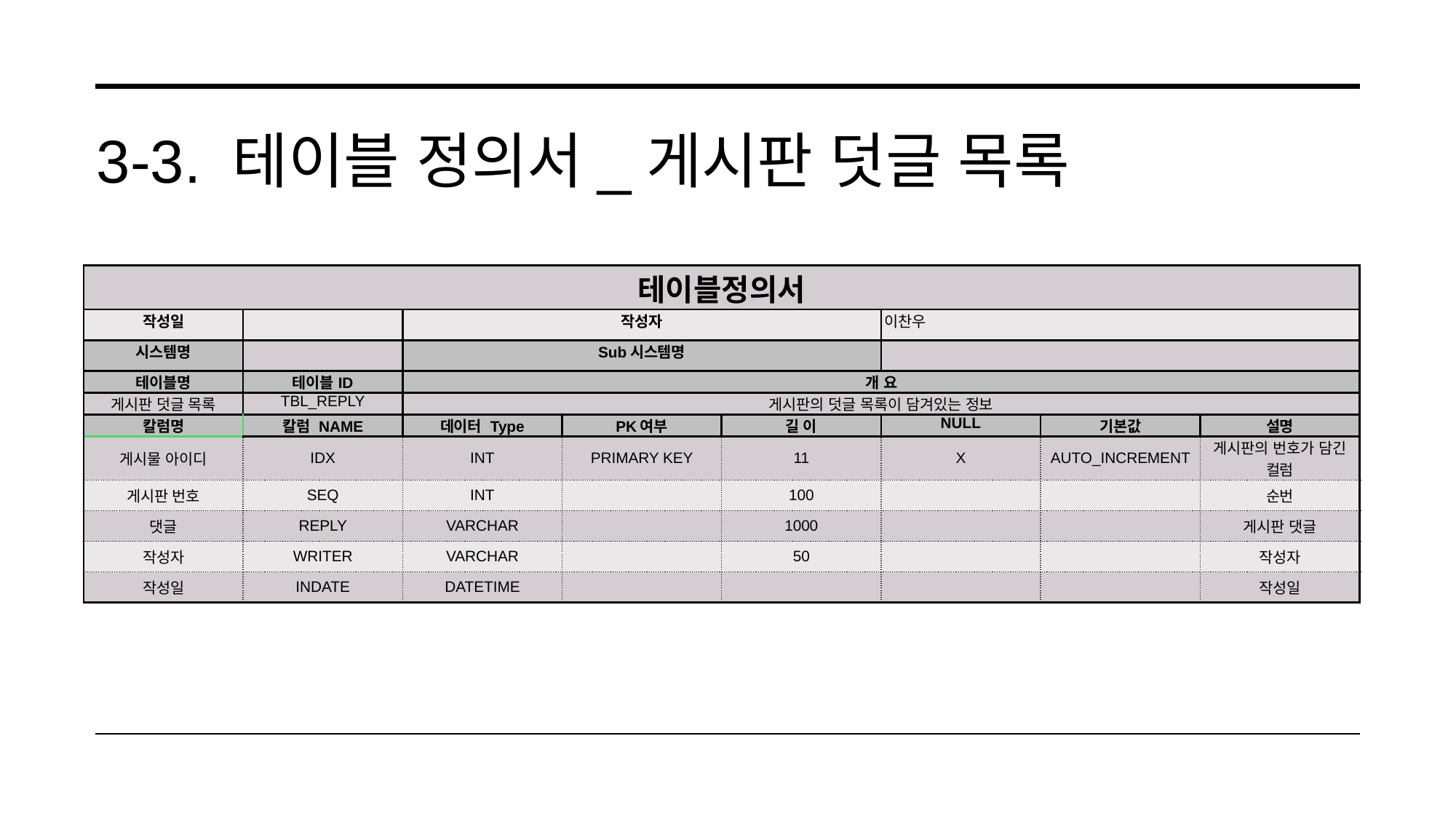

# 3-3. 테이블 정의서_게시판 덧글 목록
| 테이블정의서 |  |  |  |  |  |  |  |
| --- | --- | --- | --- | --- | --- | --- | --- |
| 작성일 |  | 작성자 |  |  | 이찬우 |  |  |
| 시스템명 |  | Sub시스템명 |  |  |  |  |  |
| 테이블명 | 테이블ID | 개 요 |  |  |  |  |  |
| 게시판 덧글 목록 | TBL\_REPLY | 게시판의 덧글 목록이 담겨있는 정보 |  |  |  |  |  |
| 칼럼명 | 칼럼 NAME | 데이터 Type | PK여부 | 길 이 | NULL | 기본값 | 설명 |
| 게시물 아이디 | IDX | INT | PRIMARY KEY | 11 | X | AUTO\_INCREMENT | 게시판의 번호가 담긴 컬럼 |
| 게시판 번호 | SEQ | INT |  | 100 |  |  | 순번 |
| 댓글 | REPLY | VARCHAR |  | 1000 |  |  | 게시판 댓글 |
| 작성자 | WRITER | VARCHAR |  | 50 |  |  | 작성자 |
| 작성일 | INDATE | DATETIME |  |  |  |  | 작성일 |